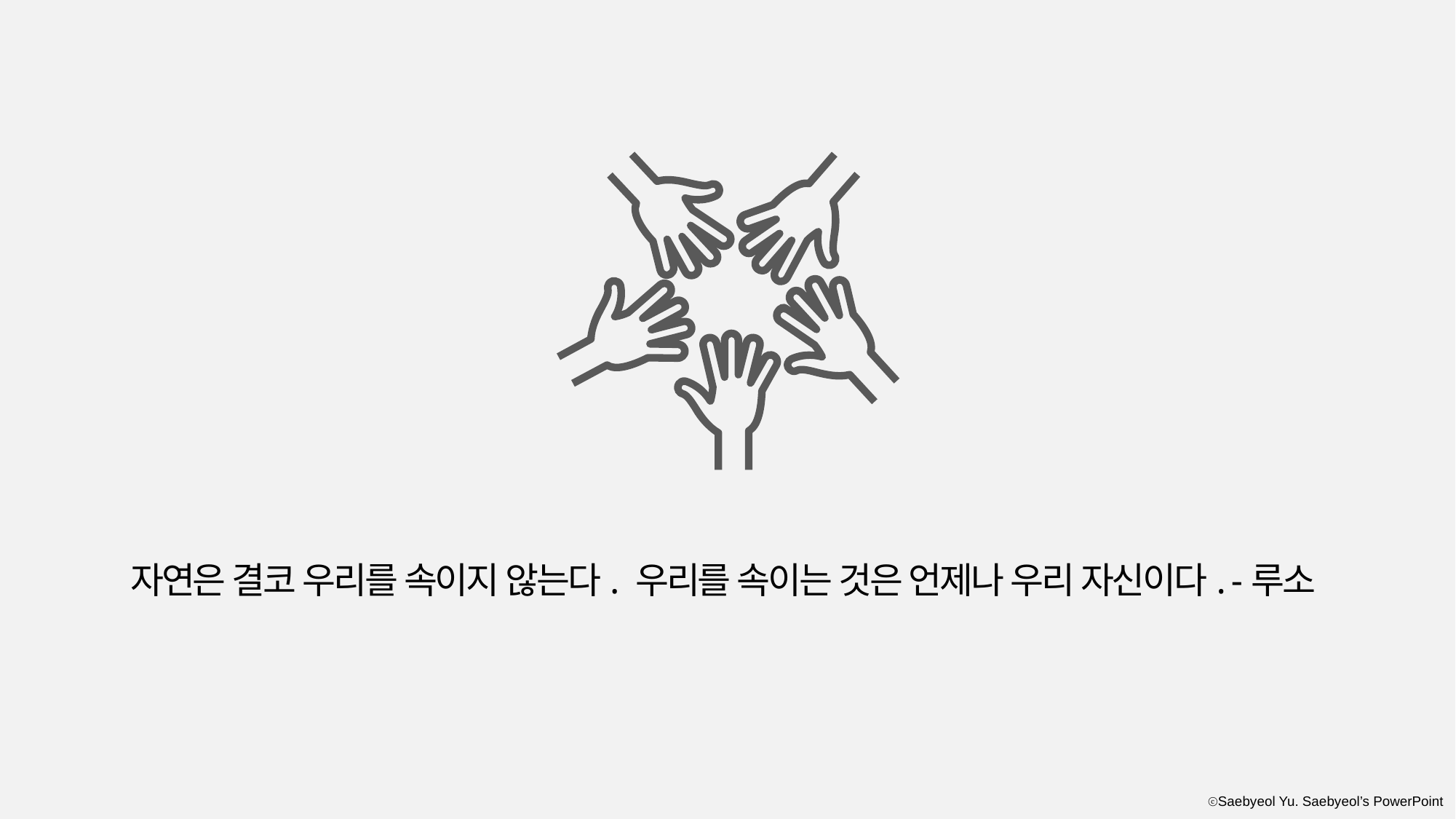

자연은 결코 우리를 속이지 않는다. 우리를 속이는 것은 언제나 우리 자신이다. -루소